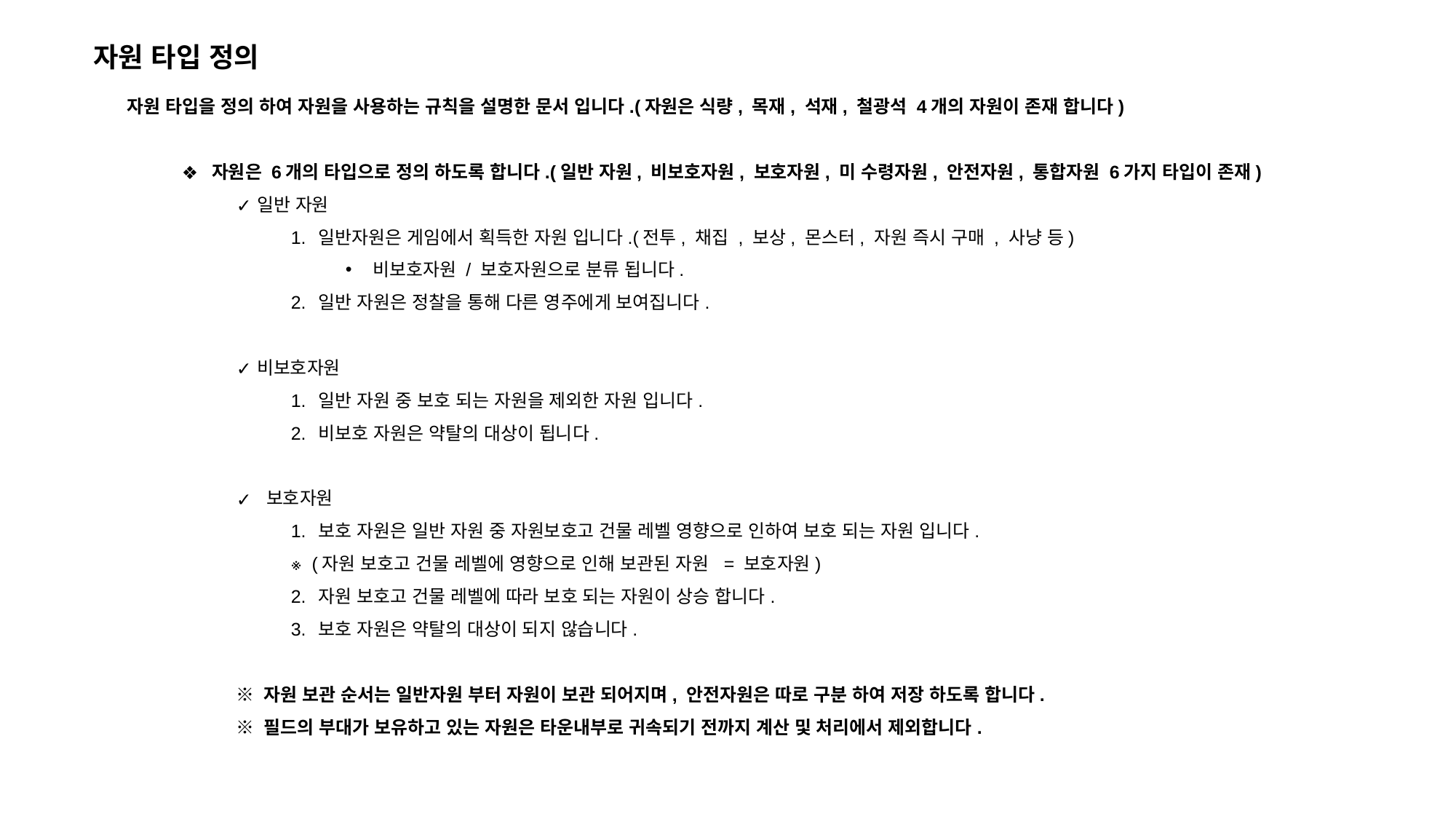

자원 타입 정의
자원 타입을 정의 하여 자원을 사용하는 규칙을 설명한 문서 입니다.(자원은 식량, 목재, 석재, 철광석 4개의 자원이 존재 합니다)

 자원은 6개의 타입으로 정의 하도록 합니다.(일반 자원, 비보호자원, 보호자원, 미 수령자원, 안전자원, 통합자원 6가지 타입이 존재)
일반 자원
일반자원은 게임에서 획득한 자원 입니다.(전투, 채집 , 보상, 몬스터, 자원 즉시 구매 , 사냥 등)
비보호자원 / 보호자원으로 분류 됩니다.
일반 자원은 정찰을 통해 다른 영주에게 보여집니다.

비보호자원
일반 자원 중 보호 되는 자원을 제외한 자원 입니다.
비보호 자원은 약탈의 대상이 됩니다.

 보호자원
보호 자원은 일반 자원 중 자원보호고 건물 레벨 영향으로 인하여 보호 되는 자원 입니다.
※  (자원 보호고 건물 레벨에 영향으로 인해 보관된 자원  = 보호자원)
자원 보호고 건물 레벨에 따라 보호 되는 자원이 상승 합니다.
보호 자원은 약탈의 대상이 되지 않습니다.

※ 자원 보관 순서는 일반자원 부터 자원이 보관 되어지며, 안전자원은 따로 구분 하여 저장 하도록 합니다.
※ 필드의 부대가 보유하고 있는 자원은 타운내부로 귀속되기 전까지 계산 및 처리에서 제외합니다.